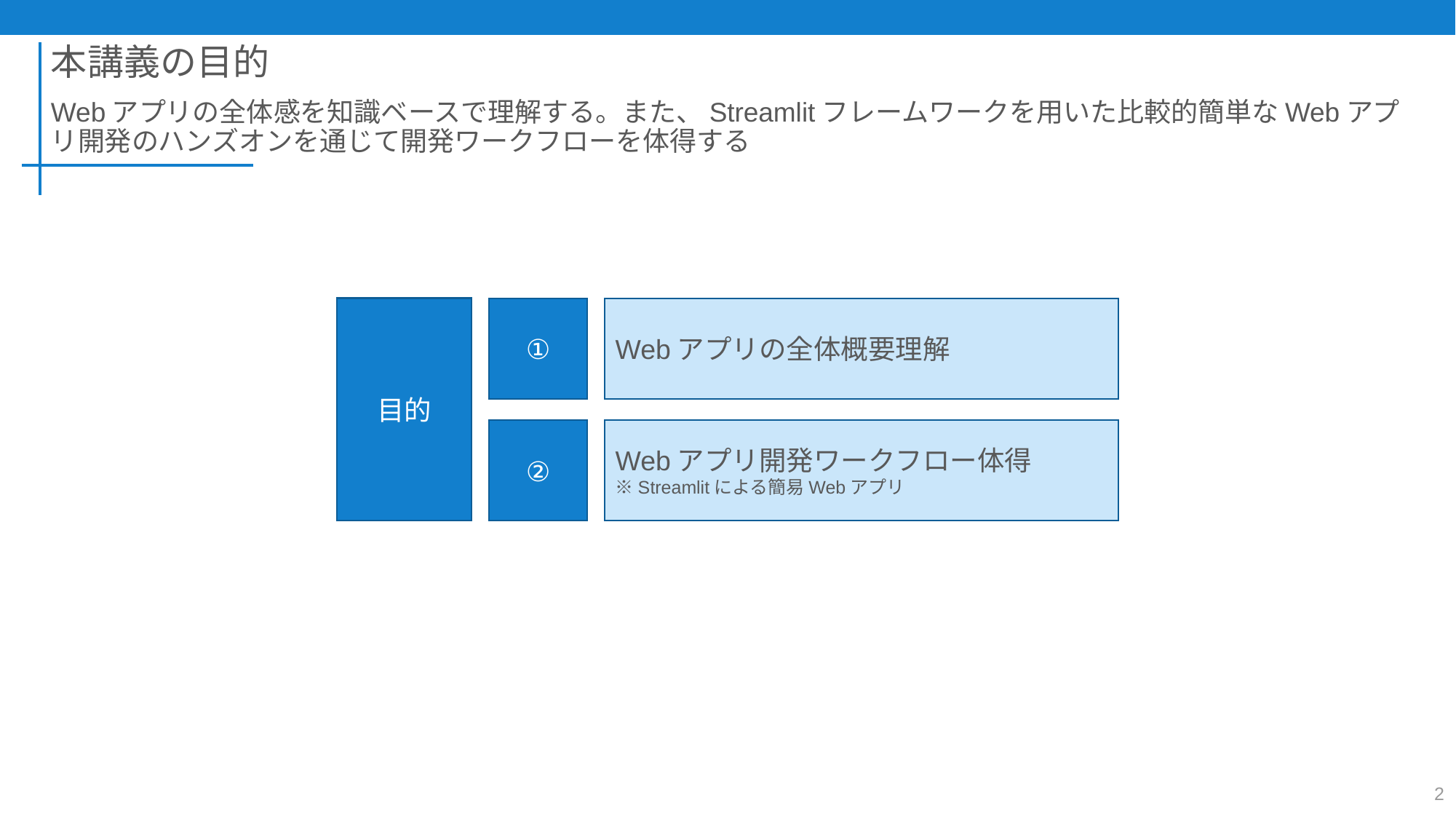

# 本講義の目的
Webアプリの全体感を知識ベースで理解する。また、Streamlitフレームワークを用いた比較的簡単なWebアプリ開発のハンズオンを通じて開発ワークフローを体得する
①
Webアプリの全体概要理解
目的
②
Webアプリ開発ワークフロー体得
※Streamlitによる簡易Webアプリ
2